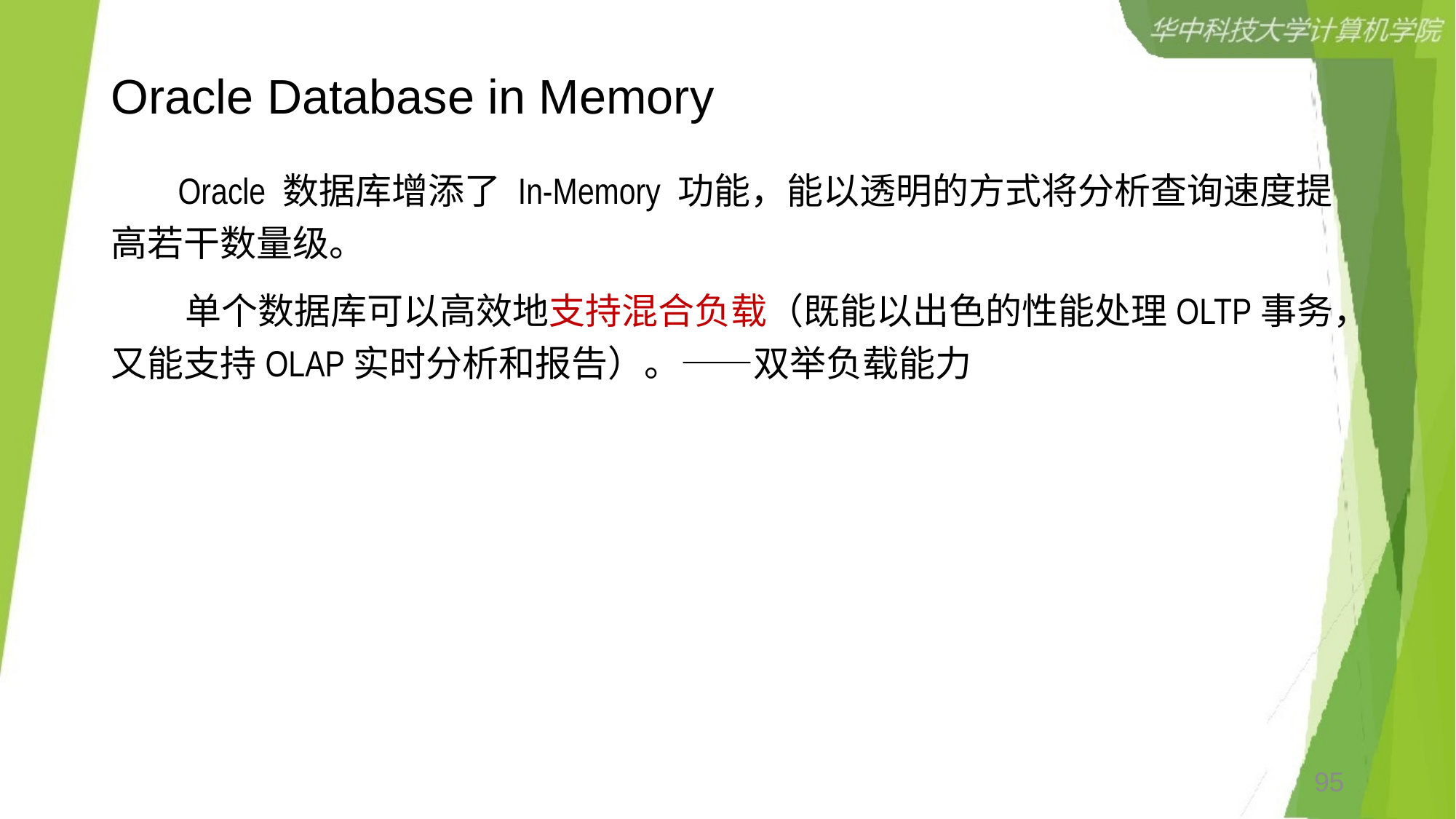

# Oracle Database in Memory
        Oracle 数据库增添了 In-Memory 功能，能以透明的方式将分析查询速度提高若干数量级。
        单个数据库可以高效地支持混合负载（既能以出色的性能处理OLTP事务，又能支持OLAP实时分析和报告）。——双举负载能力
95